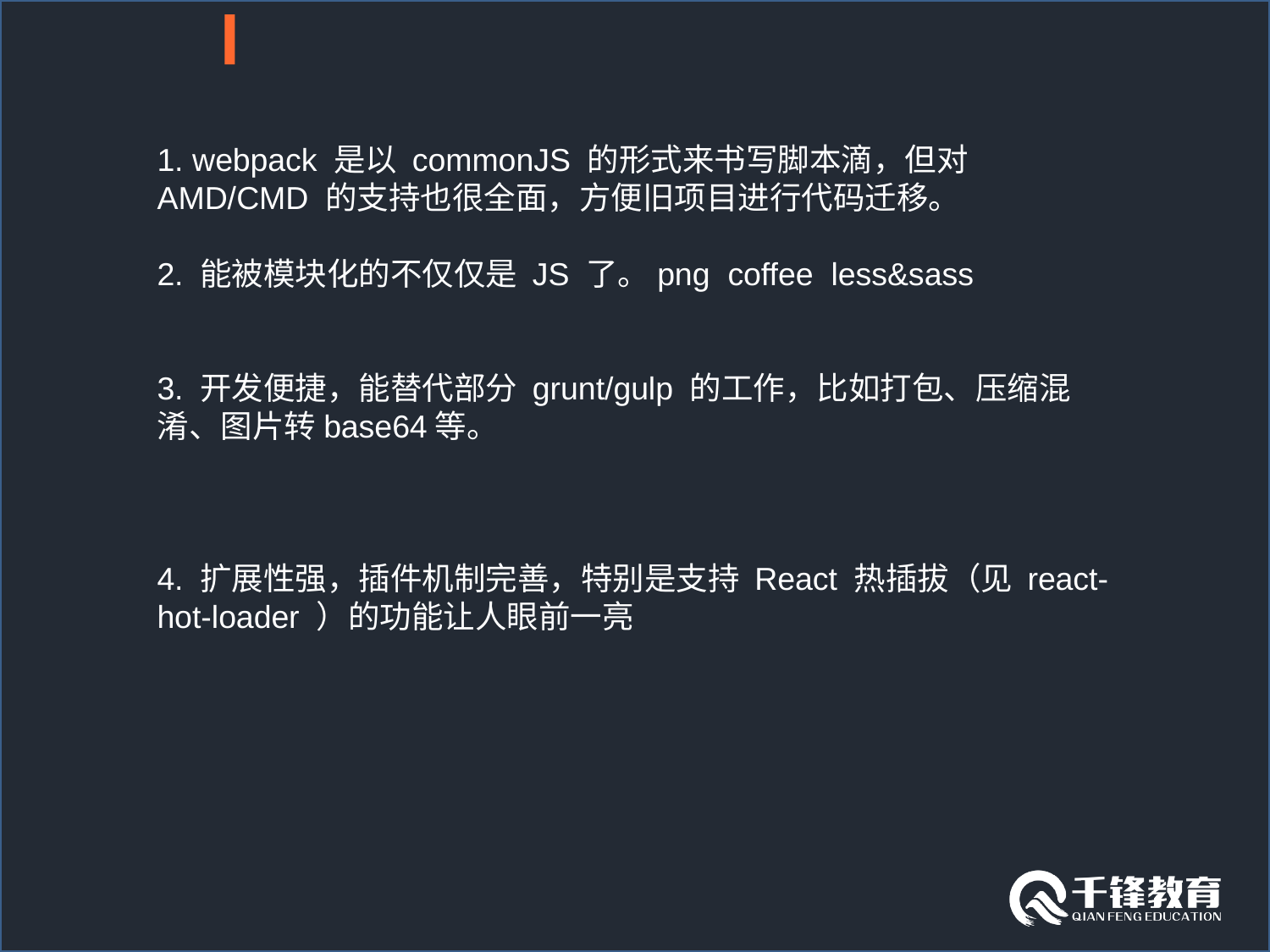

1. webpack 是以 commonJS 的形式来书写脚本滴，但对 AMD/CMD 的支持也很全面，方便旧项目进行代码迁移。

2. 能被模块化的不仅仅是 JS 了。png  coffee  less&sass

3. 开发便捷，能替代部分 grunt/gulp 的工作，比如打包、压缩混淆、图片转base64等。

4. 扩展性强，插件机制完善，特别是支持 React 热插拔（见 react-hot-loader ）的功能让人眼前一亮